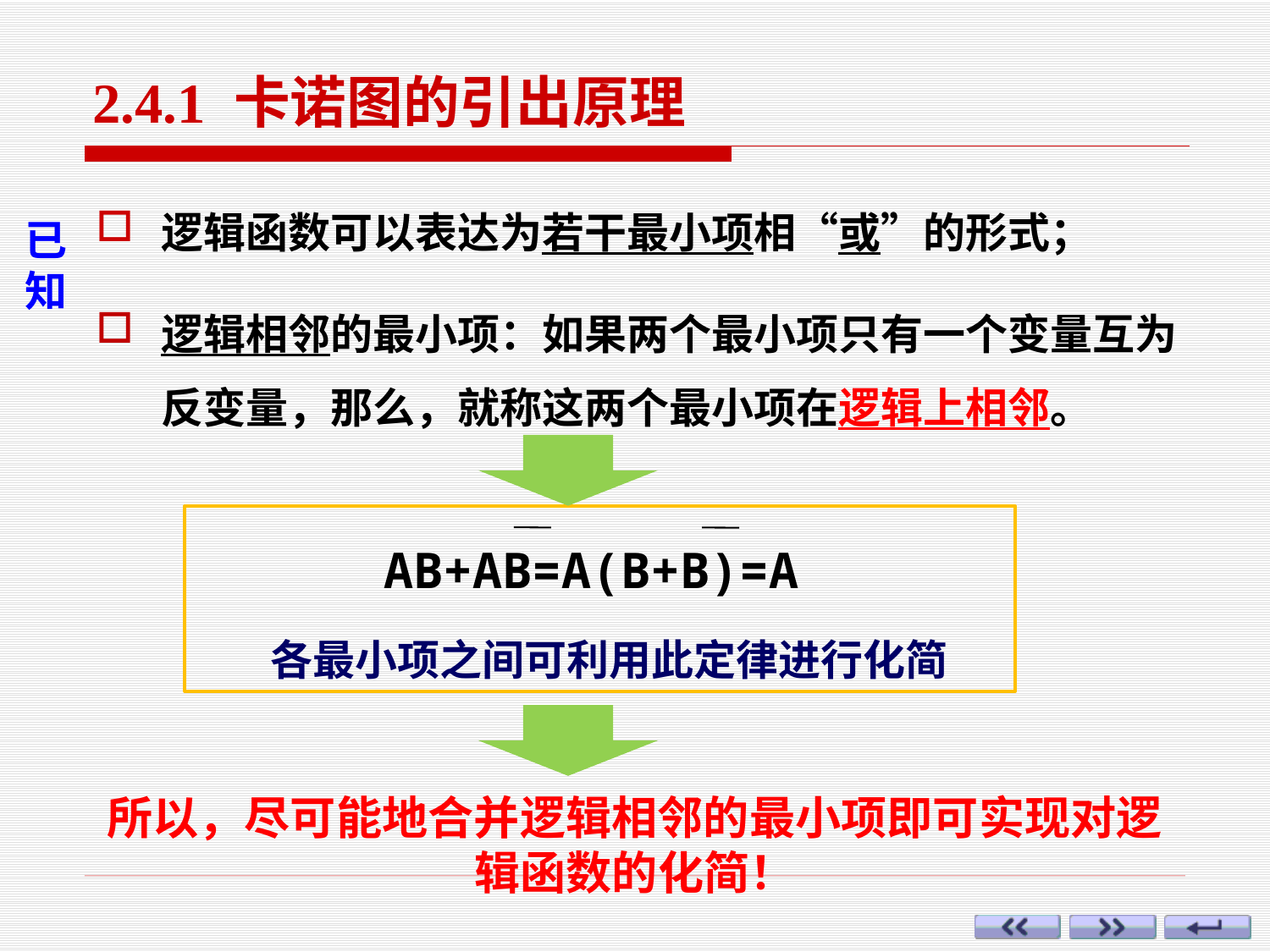

# 2.4.1 卡诺图的引出原理

逻辑函数可以表达为若干最小项相“或”的形式；
已
知
逻辑相邻的最小项：如果两个最小项只有一个变量互为反变量，那么，就称这两个最小项在逻辑上相邻。

AB+AB=A(B+B)=A
各最小项之间可利用此定律进行化简

所以，尽可能地合并逻辑相邻的最小项即可实现对逻辑函数的化简！